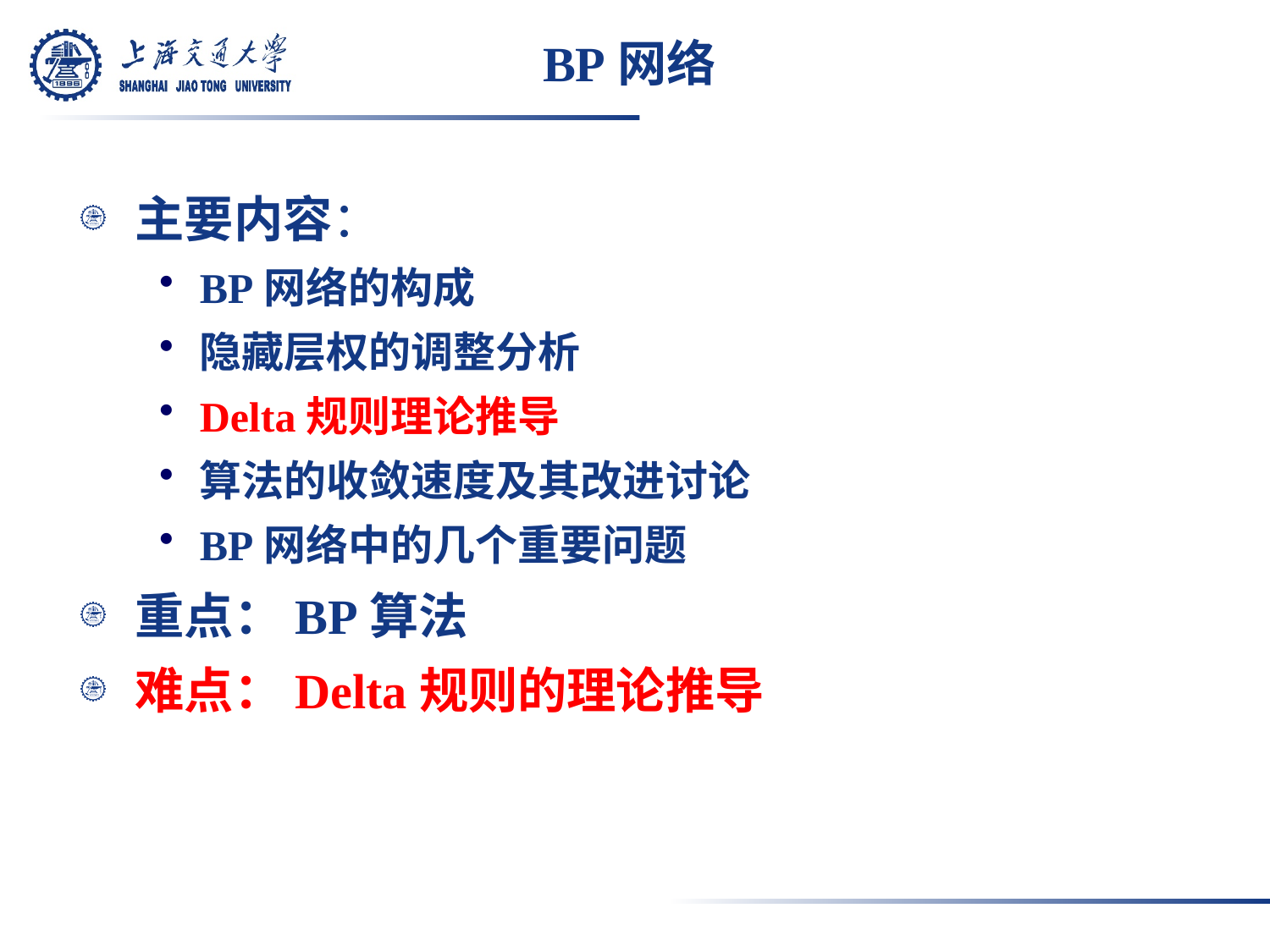

# BP网络
主要内容：
BP网络的构成
隐藏层权的调整分析
Delta规则理论推导
算法的收敛速度及其改进讨论
BP网络中的几个重要问题
重点：BP算法
难点：Delta规则的理论推导